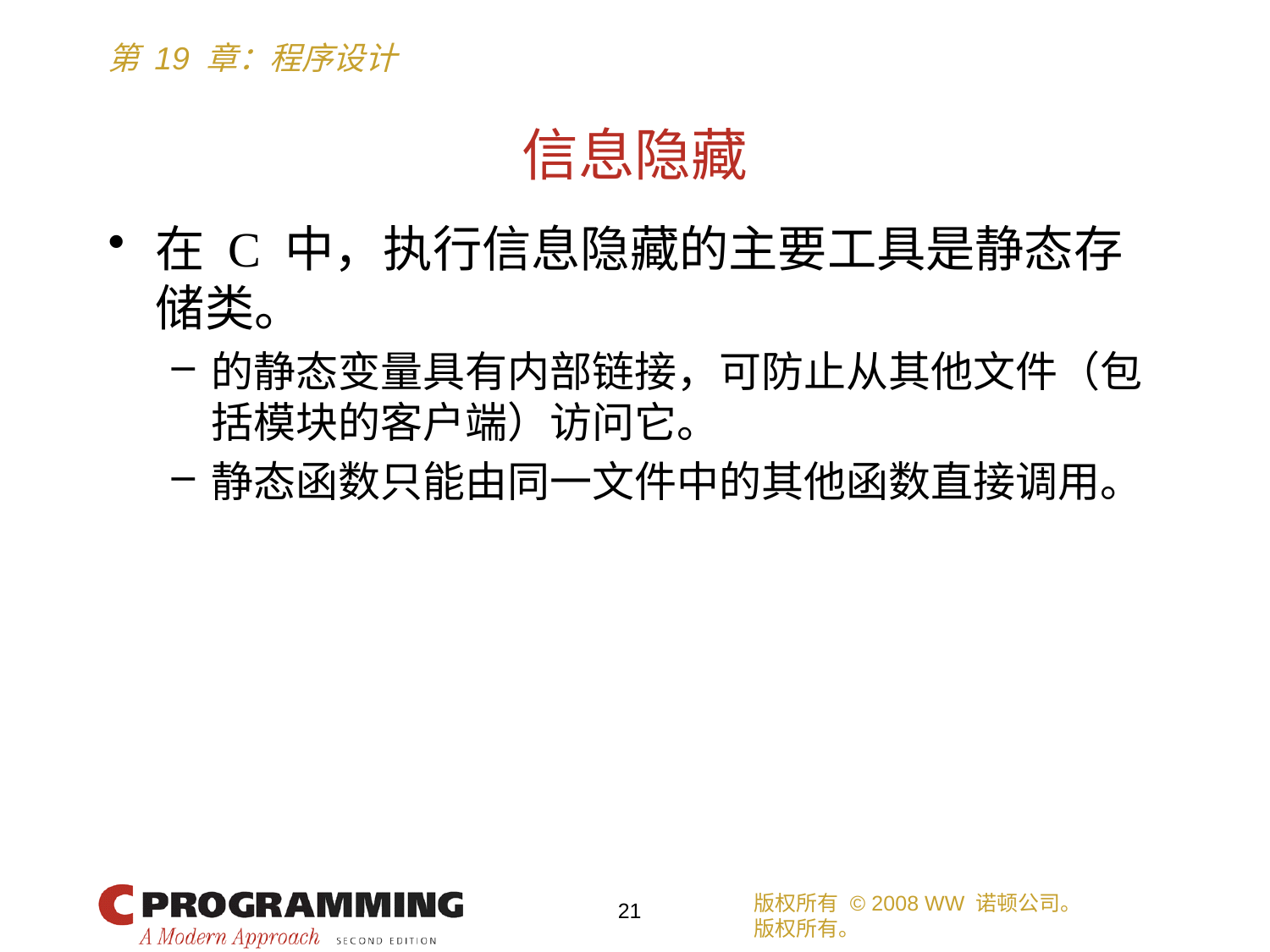

# 信息隐藏
在 C 中，执行信息隐藏的主要工具是静态存储类。
的静态变量具有内部链接，可防止从其他文件（包括模块的客户端）访问它。
静态函数只能由同一文件中的其他函数直接调用。
版权所有 © 2008 WW 诺顿公司。
版权所有。
21